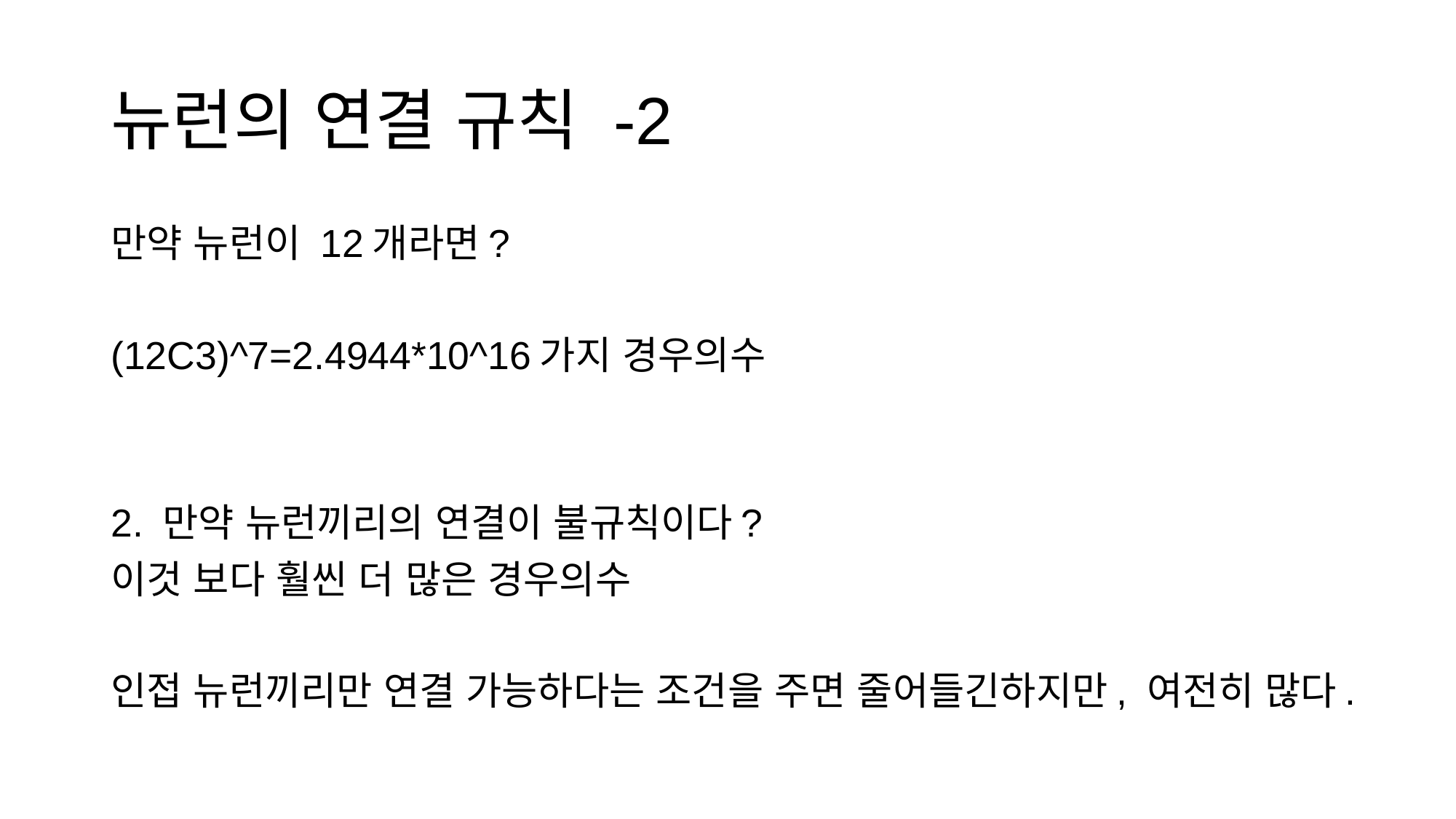

# 뉴런의 연결 규칙 -2
만약 뉴런이 12개라면?

(12C3)^7=2.4944*10^16가지 경우의수

2. 만약 뉴런끼리의 연결이 불규칙이다?
이것 보다 훨씬 더 많은 경우의수

인접 뉴런끼리만 연결 가능하다는 조건을 주면 줄어들긴하지만, 여전히 많다.